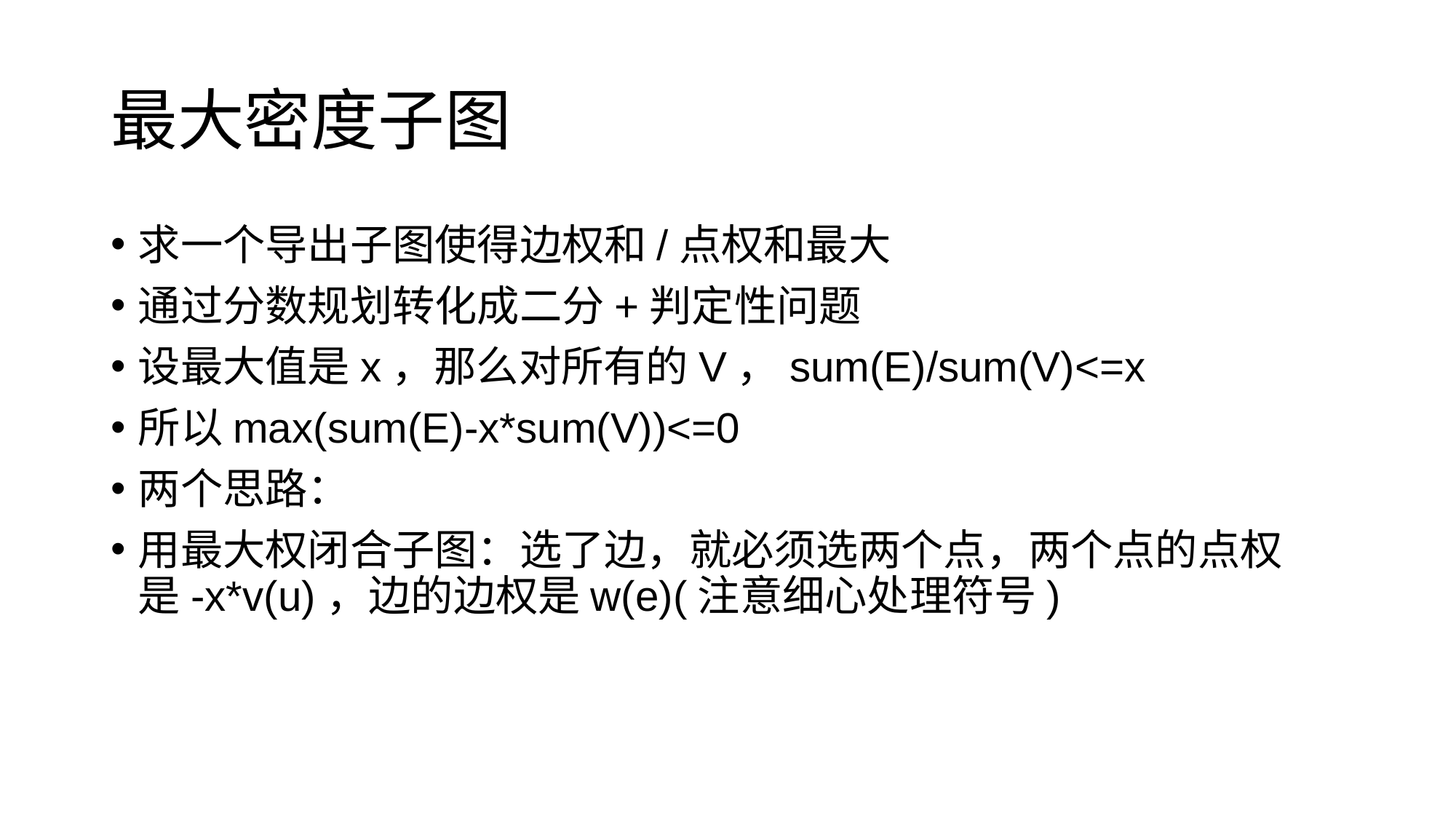

# 最大密度子图
求一个导出子图使得边权和/点权和最大
通过分数规划转化成二分+判定性问题
设最大值是x，那么对所有的V，sum(E)/sum(V)<=x
所以max(sum(E)-x*sum(V))<=0
两个思路：
用最大权闭合子图：选了边，就必须选两个点，两个点的点权是-x*v(u)，边的边权是w(e)(注意细心处理符号)